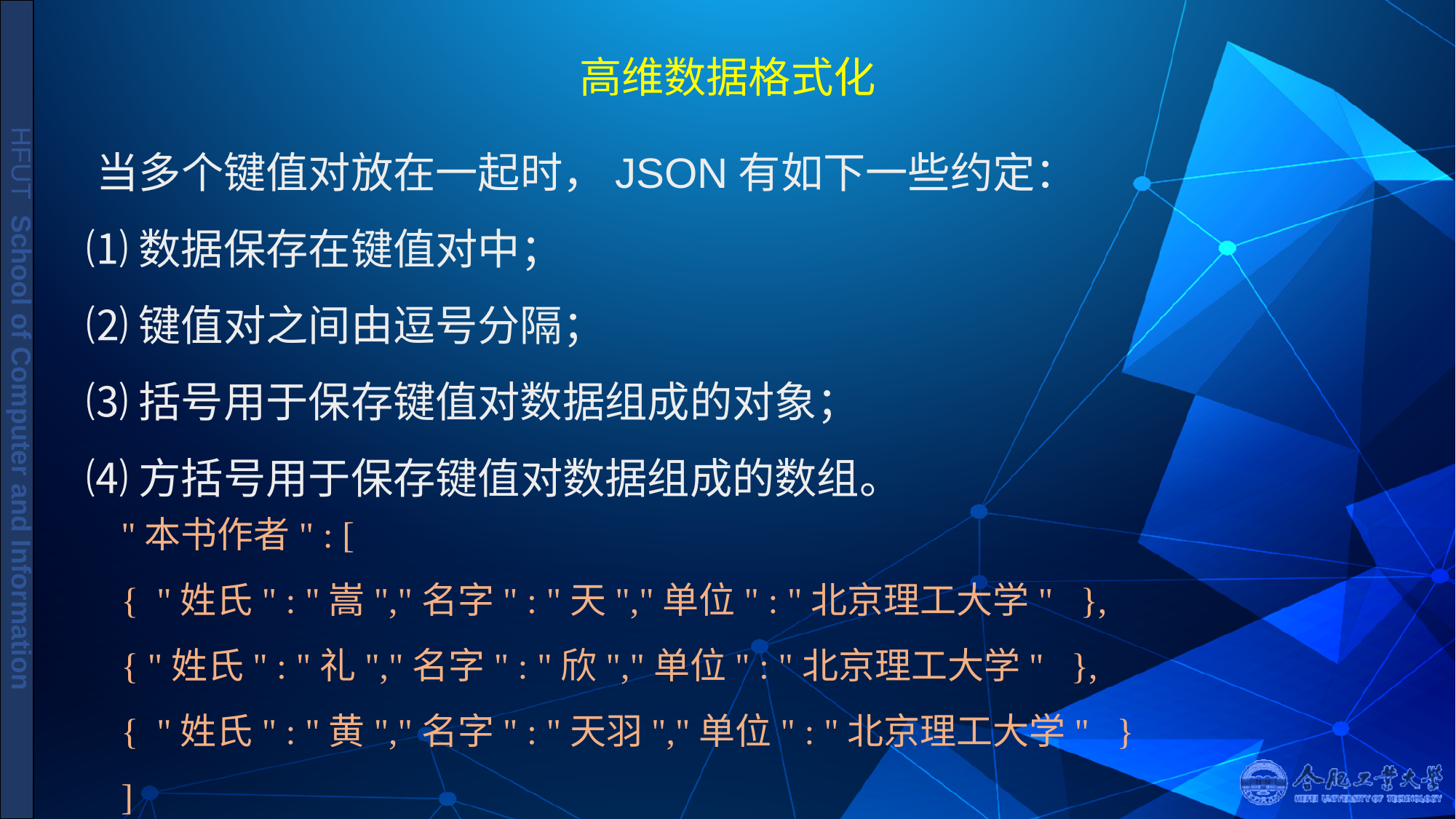

# 高维数据格式化
        当多个键值对放在一起时，JSON有如下一些约定：
        ⑴数据保存在键值对中；
        ⑵键值对之间由逗号分隔；
        ⑶括号用于保存键值对数据组成的对象；
        ⑷方括号用于保存键值对数据组成的数组。
"本书作者" : [
{  "姓氏" : "嵩","名字" : "天","单位" : "北京理工大学"   },
{ "姓氏" : "礼","名字" : "欣","单位" : "北京理工大学"   },
{  "姓氏" : "黄","名字" : "天羽","单位" : "北京理工大学"   }
]